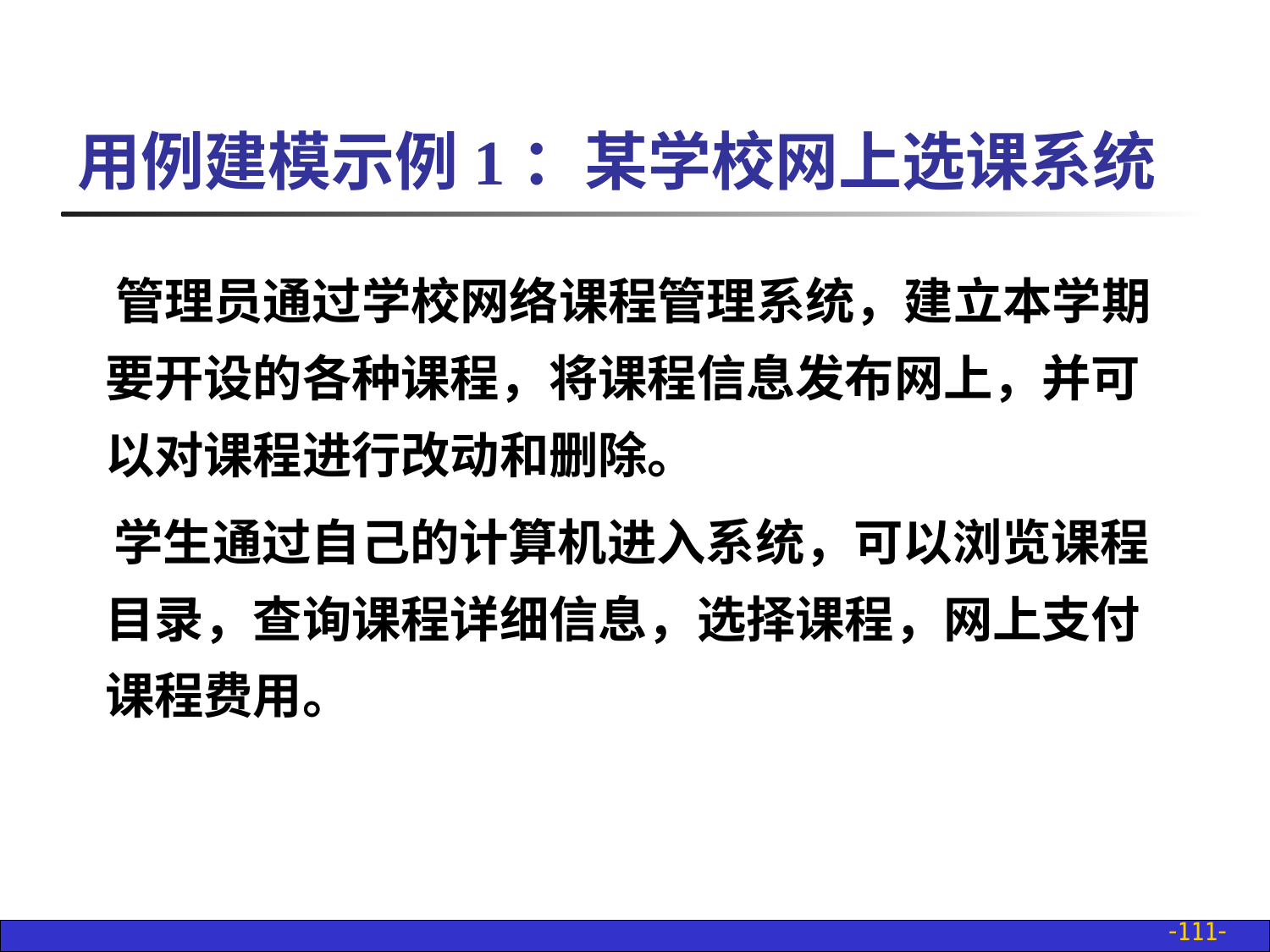

# 用例建模示例1：某学校网上选课系统
     管理员通过学校网络课程管理系统，建立本学期要开设的各种课程，将课程信息发布网上，并可以对课程进行改动和删除。
    学生通过自己的计算机进入系统，可以浏览课程目录，查询课程详细信息，选择课程，网上支付课程费用。
-111-